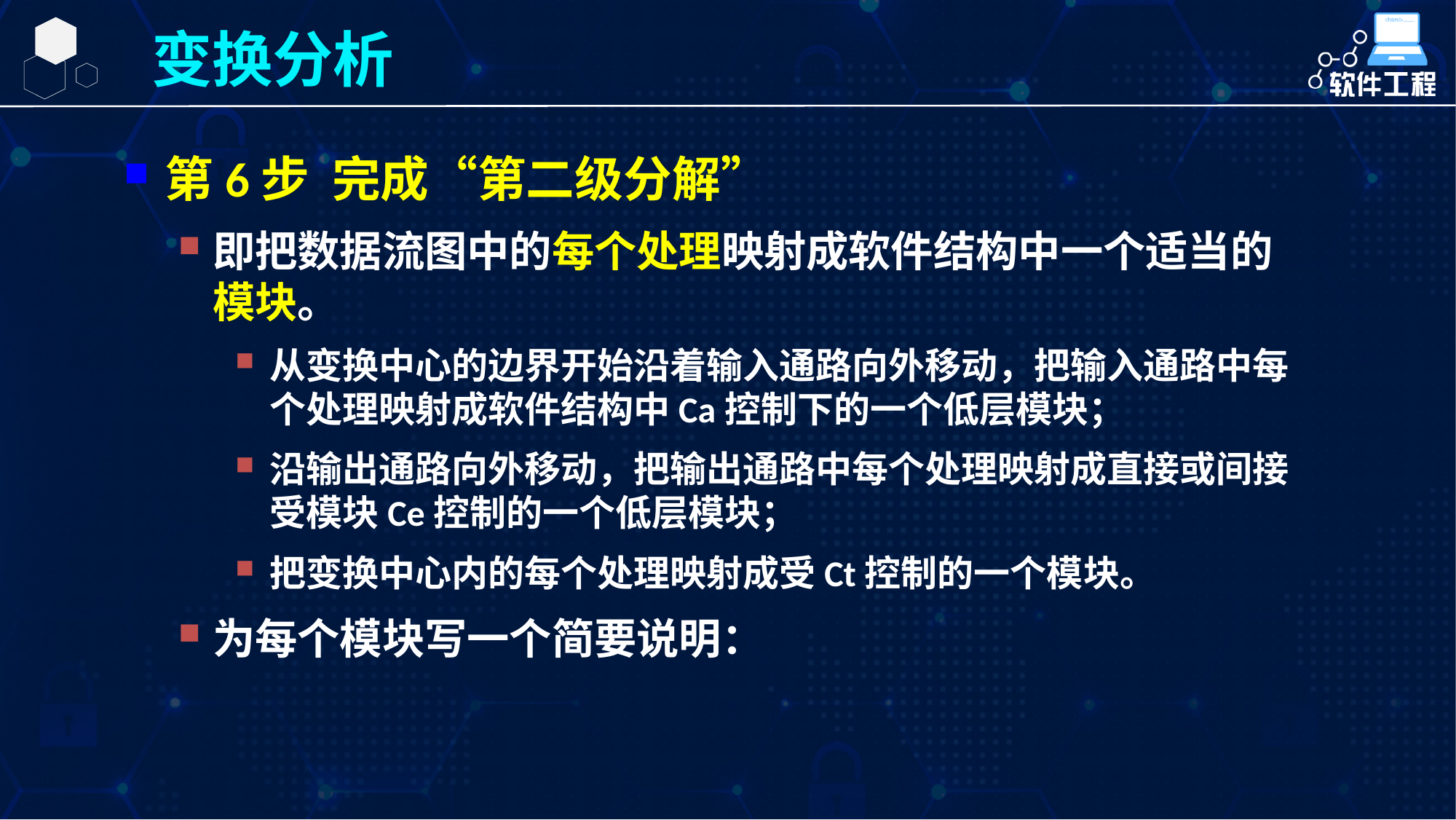

变换分析
第6步  完成“第二级分解”
即把数据流图中的每个处理映射成软件结构中一个适当的模块。
从变换中心的边界开始沿着输入通路向外移动，把输入通路中每个处理映射成软件结构中Ca控制下的一个低层模块；
沿输出通路向外移动，把输出通路中每个处理映射成直接或间接受模块Ce控制的一个低层模块；
把变换中心内的每个处理映射成受Ct控制的一个模块。
为每个模块写一个简要说明：